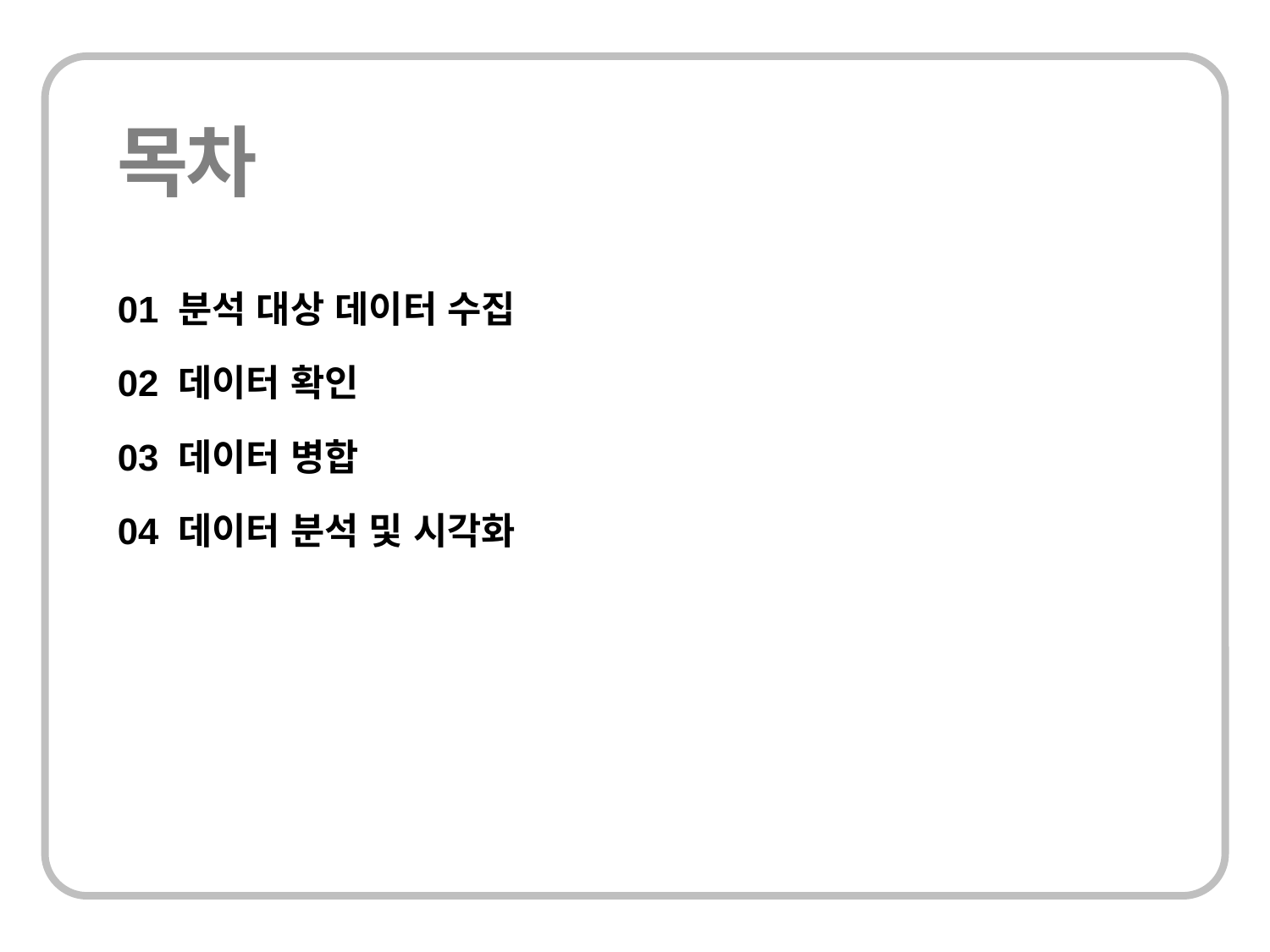

01 분석 대상 데이터 수집
02 데이터 확인
03 데이터 병합
04 데이터 분석 및 시각화